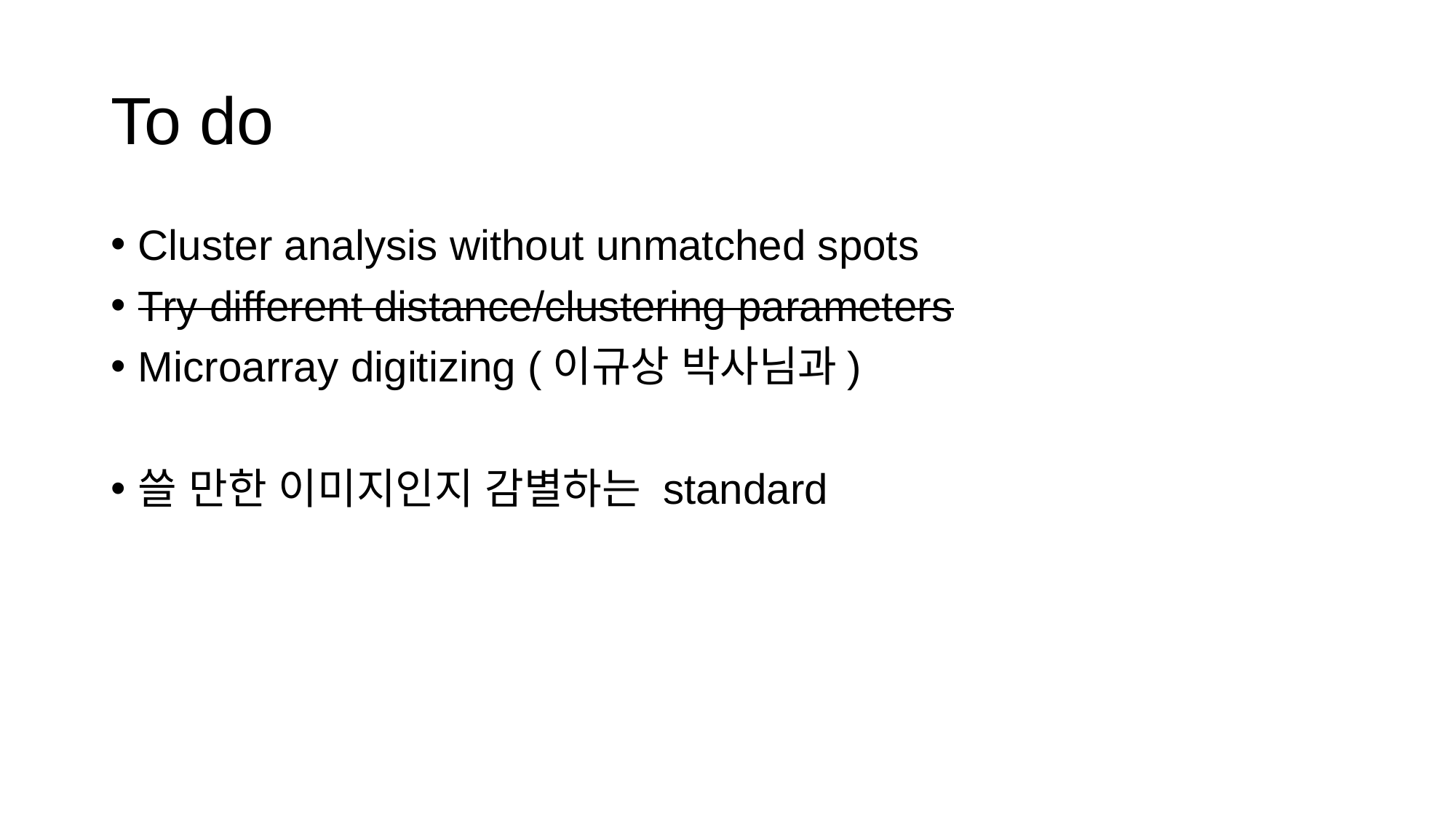

# To do
Cluster analysis without unmatched spots
Try different distance/clustering parameters
Microarray digitizing (이규상 박사님과)

쓸 만한 이미지인지 감별하는 standard